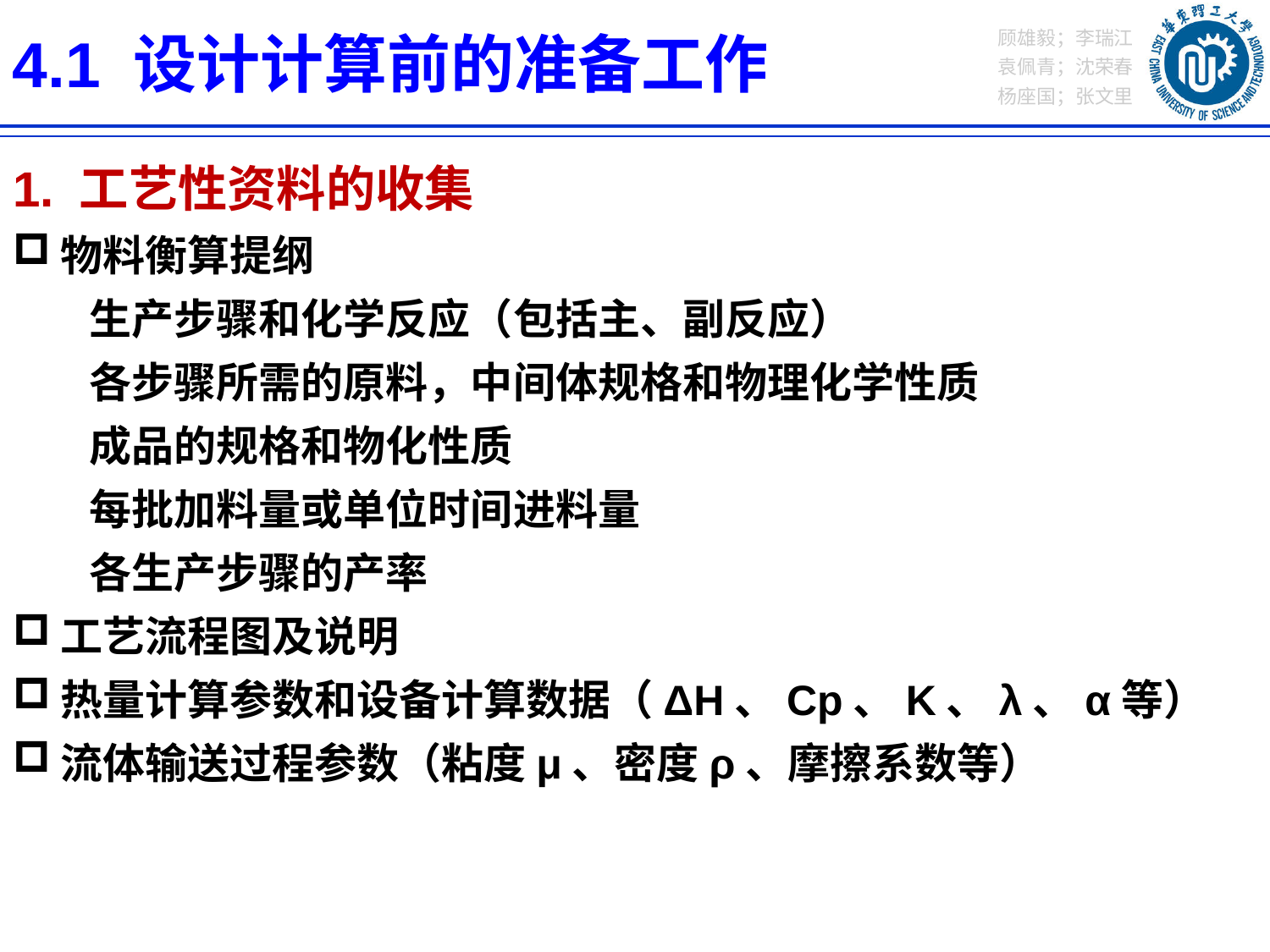

4.1 设计计算前的准备工作
1. 工艺性资料的收集
物料衡算提纲
       生产步骤和化学反应（包括主、副反应）
       各步骤所需的原料，中间体规格和物理化学性质
       成品的规格和物化性质
       每批加料量或单位时间进料量
       各生产步骤的产率
工艺流程图及说明
热量计算参数和设备计算数据（ΔH、Cp、K、λ、α等）
流体输送过程参数（粘度μ、密度ρ、摩擦系数等）